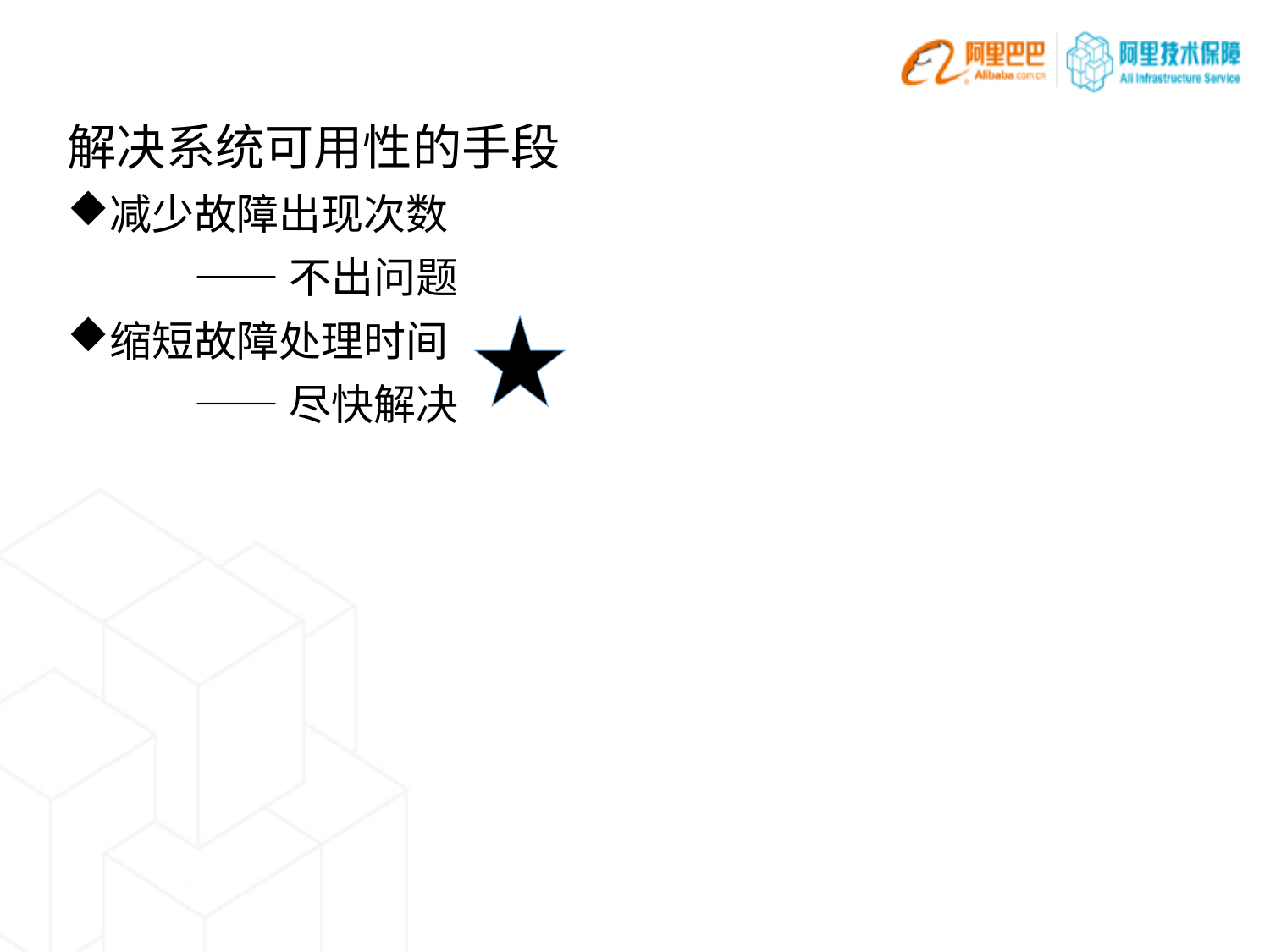

解决系统可用性的手段
减少故障出现次数
	——不出问题
缩短故障处理时间
	——尽快解决